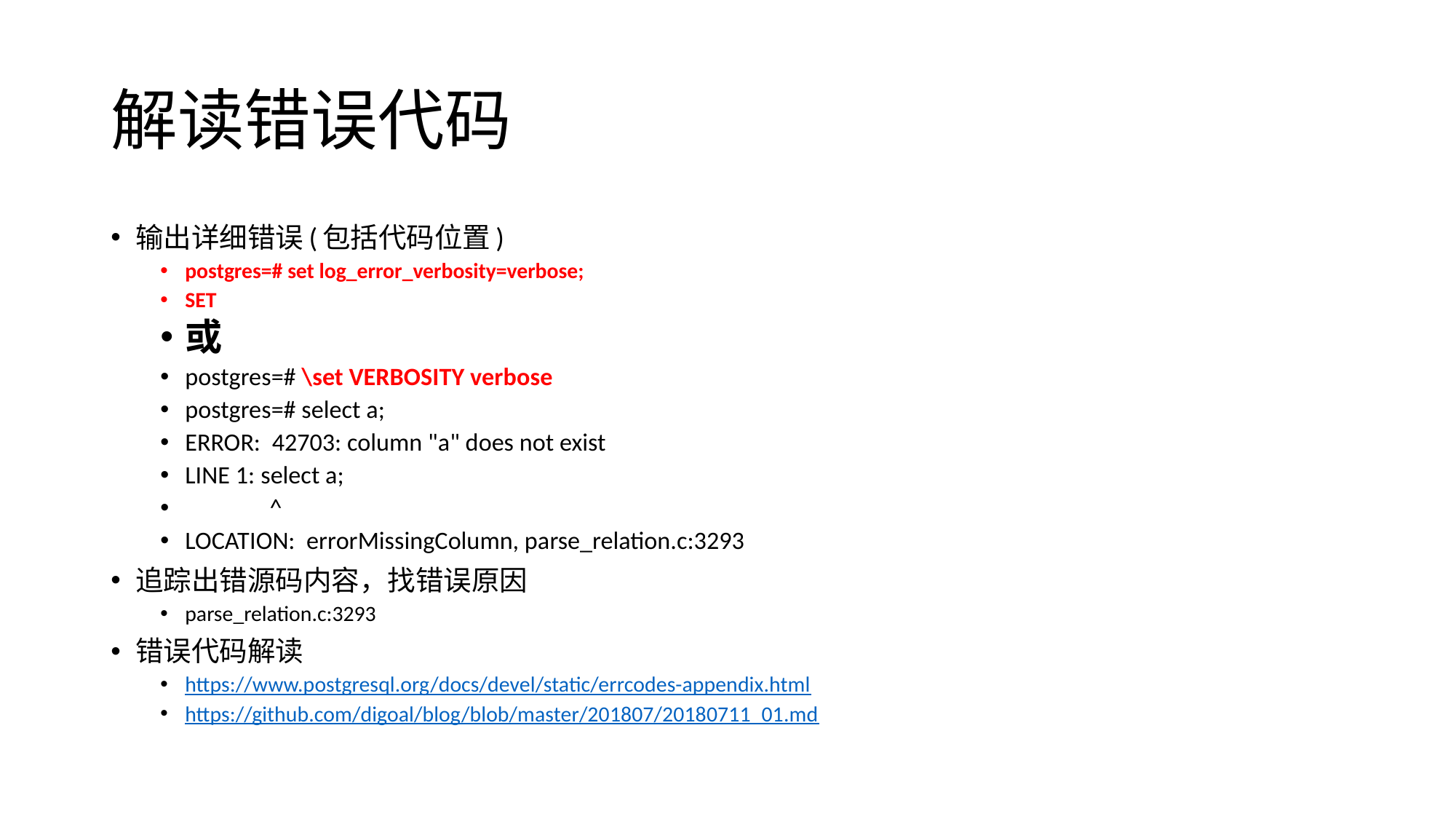

# 解读错误代码
输出详细错误(包括代码位置)
postgres=# set log_error_verbosity=verbose;
SET
或
postgres=# \set VERBOSITY verbose
postgres=# select a;
ERROR:  42703: column "a" does not exist
LINE 1: select a;
               ^
LOCATION:  errorMissingColumn, parse_relation.c:3293
追踪出错源码内容，找错误原因
parse_relation.c:3293
错误代码解读
https://www.postgresql.org/docs/devel/static/errcodes-appendix.html
https://github.com/digoal/blog/blob/master/201807/20180711_01.md